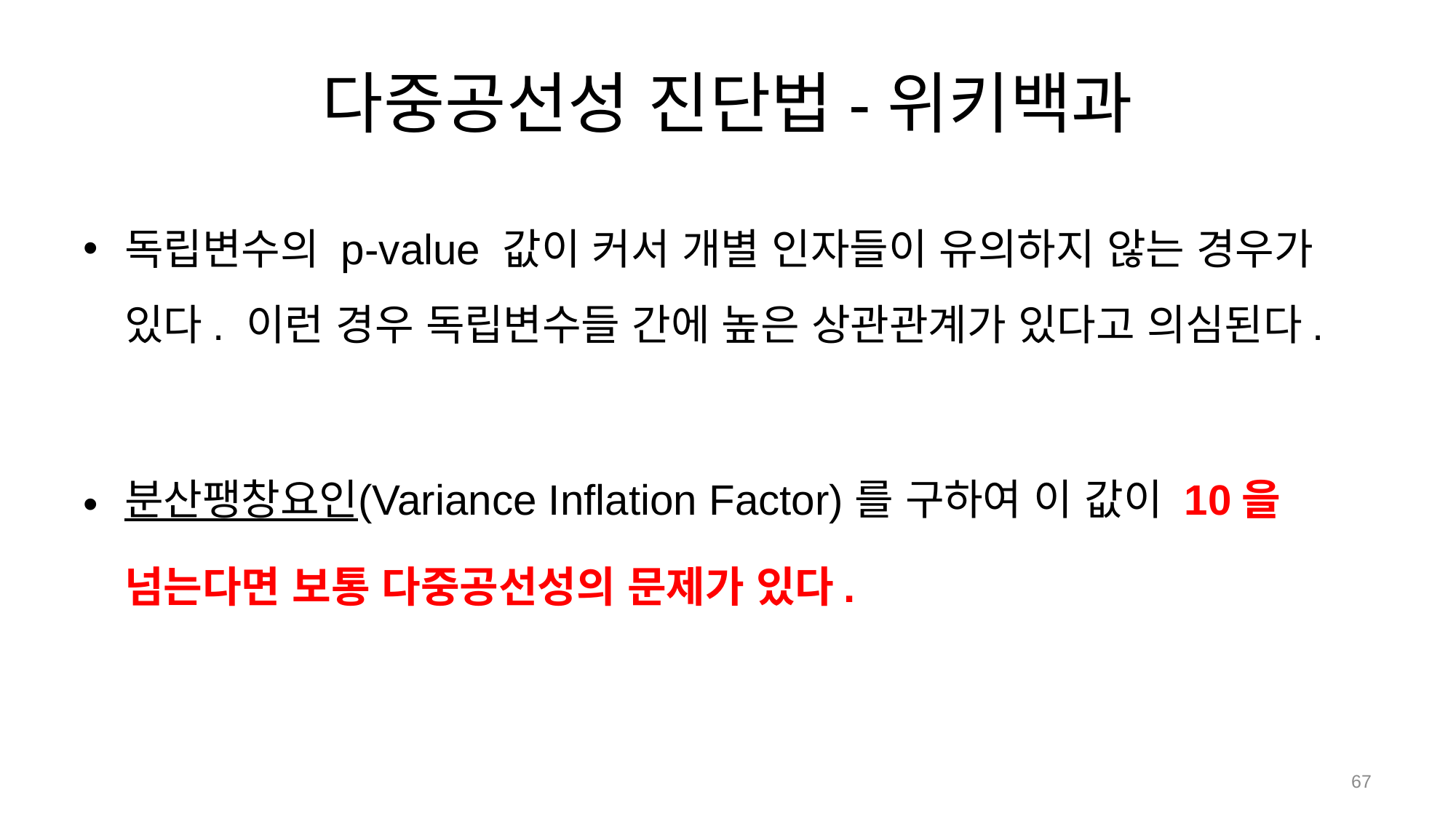

# 다중공선성 진단법-위키백과
독립변수의 p-value 값이 커서 개별 인자들이 유의하지 않는 경우가 있다. 이런 경우 독립변수들 간에 높은 상관관계가 있다고 의심된다.

분산팽창요인(Variance Inflation Factor)를 구하여 이 값이 10을 넘는다면 보통 다중공선성의 문제가 있다.

67